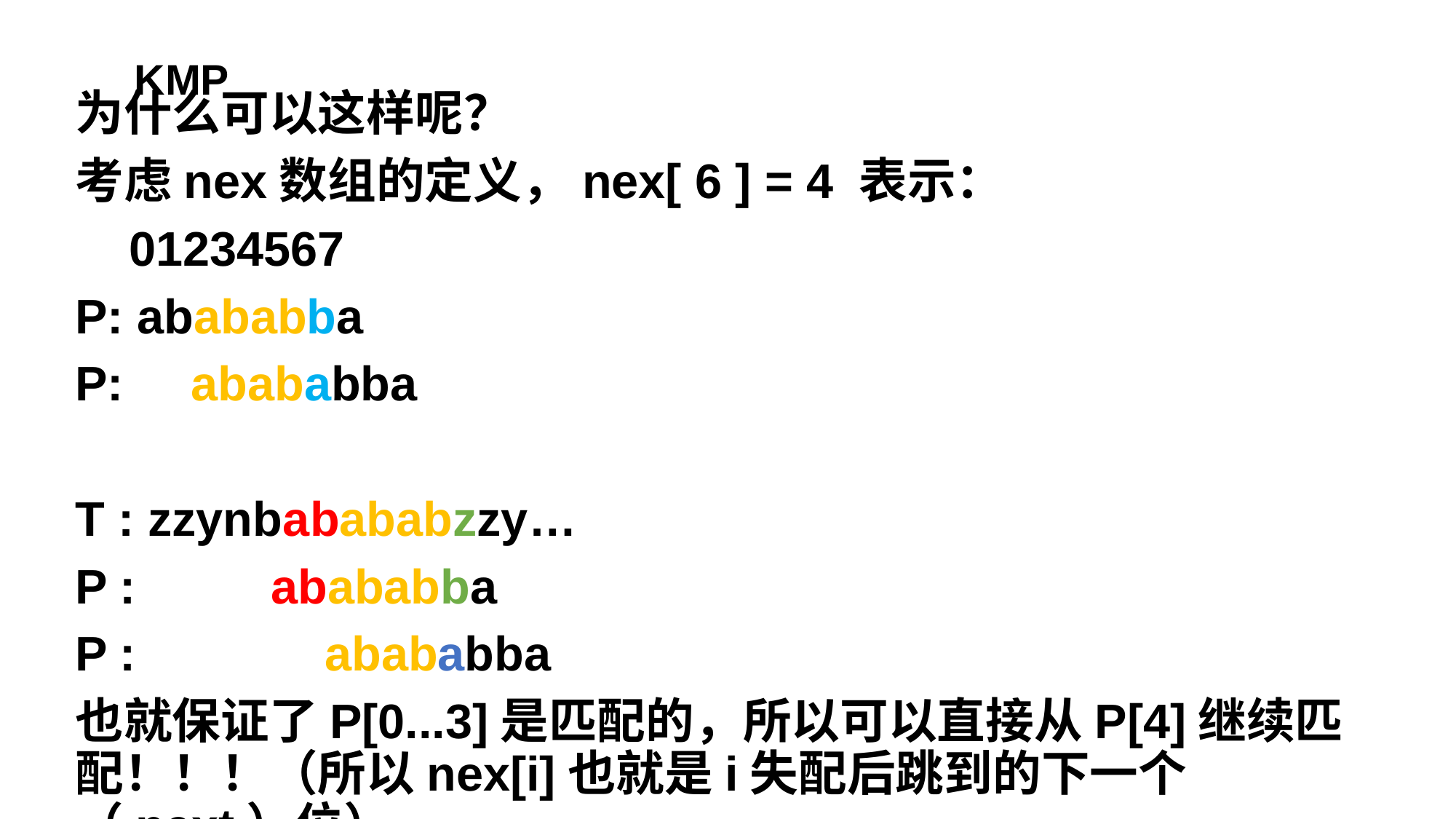

# KMP
为什么可以这样呢？
考虑nex数组的定义，nex[ 6 ] = 4 表示：
    01234567
P: abababba
P:     abababba

T : zzynbabababzzy…
P :          abababba
P :              abababba
也就保证了P[0...3]是匹配的，所以可以直接从P[4]继续匹配！！！（所以nex[i]也就是i失配后跳到的下一个（next）位）